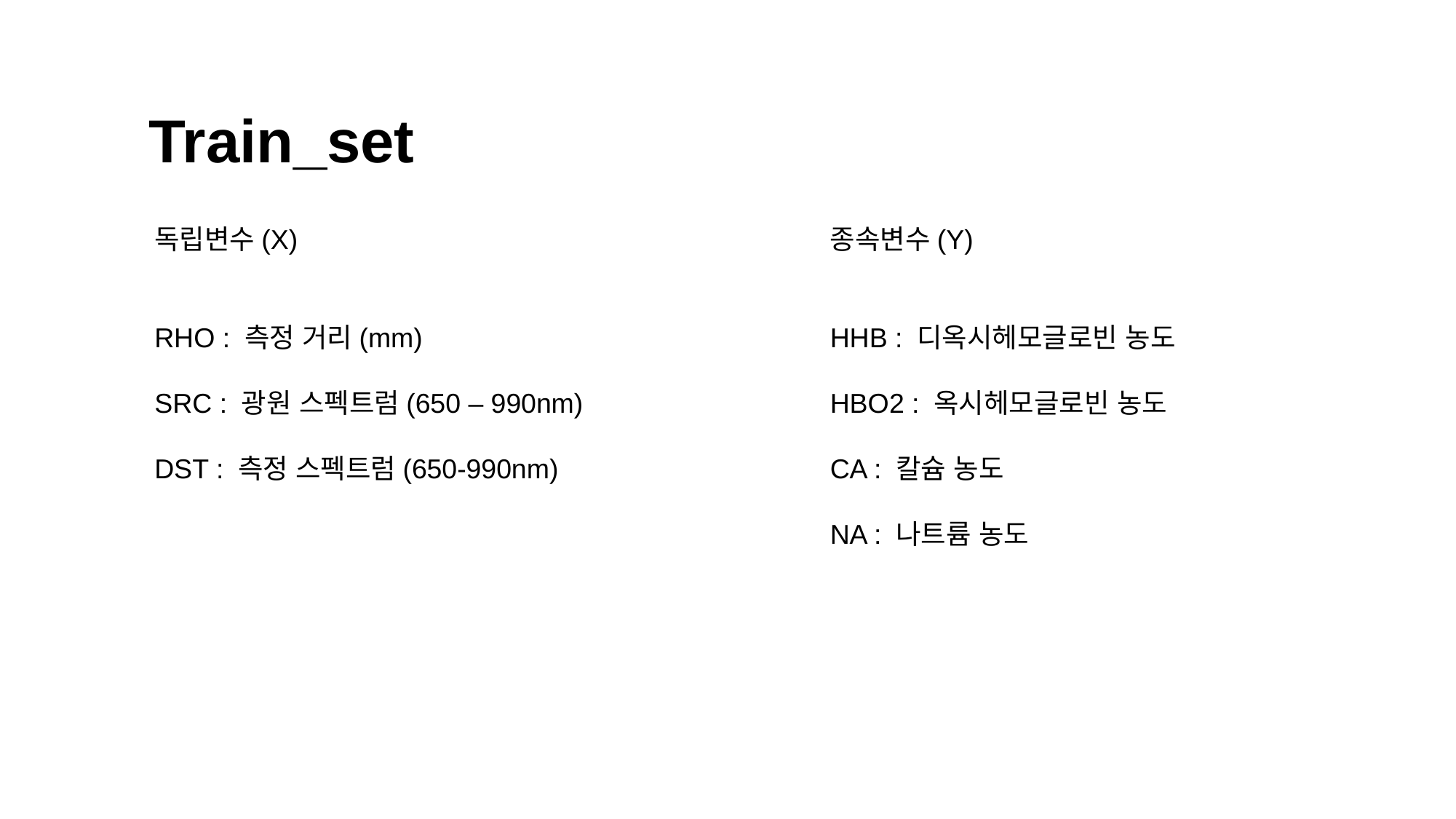

Train_set
독립변수(X)

RHO : 측정 거리(mm)

SRC : 광원 스펙트럼(650 – 990nm)

DST : 측정 스펙트럼(650-990nm)
종속변수(Y)

HHB : 디옥시헤모글로빈 농도

HBO2 : 옥시헤모글로빈 농도

CA : 칼슘 농도

NA : 나트륨 농도